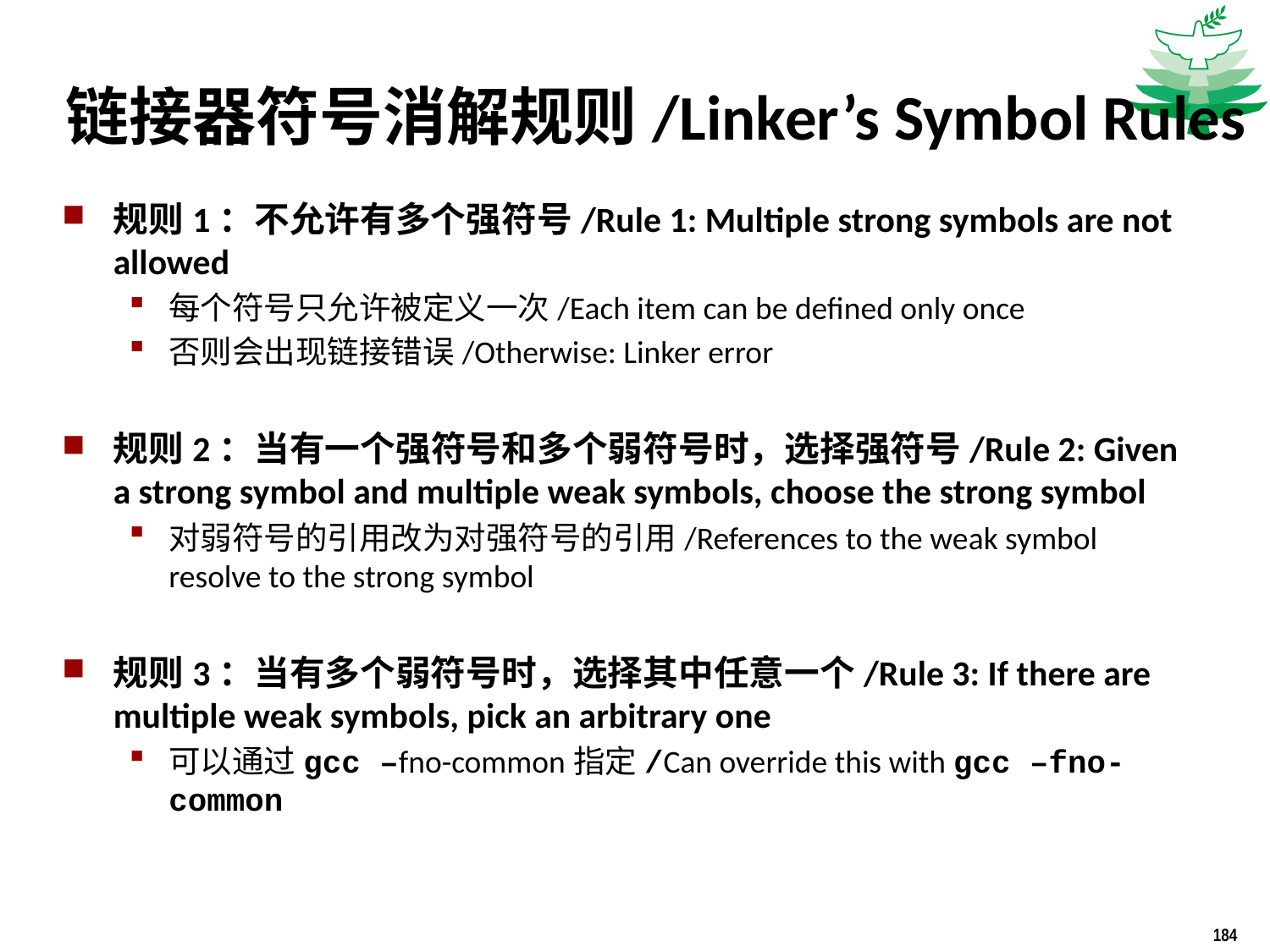

链接器符号消解规则/Linker’s Symbol Rules
规则1：不允许有多个强符号/Rule 1: Multiple strong symbols are not allowed
每个符号只允许被定义一次/Each item can be defined only once
否则会出现链接错误/Otherwise: Linker error

规则2：当有一个强符号和多个弱符号时，选择强符号/Rule 2: Given a strong symbol and multiple weak symbols, choose the strong symbol
对弱符号的引用改为对强符号的引用/References to the weak symbol resolve to the strong symbol

规则3：当有多个弱符号时，选择其中任意一个/Rule 3: If there are multiple weak symbols, pick an arbitrary one
可以通过gcc –fno-common指定/Can override this with gcc –fno-common